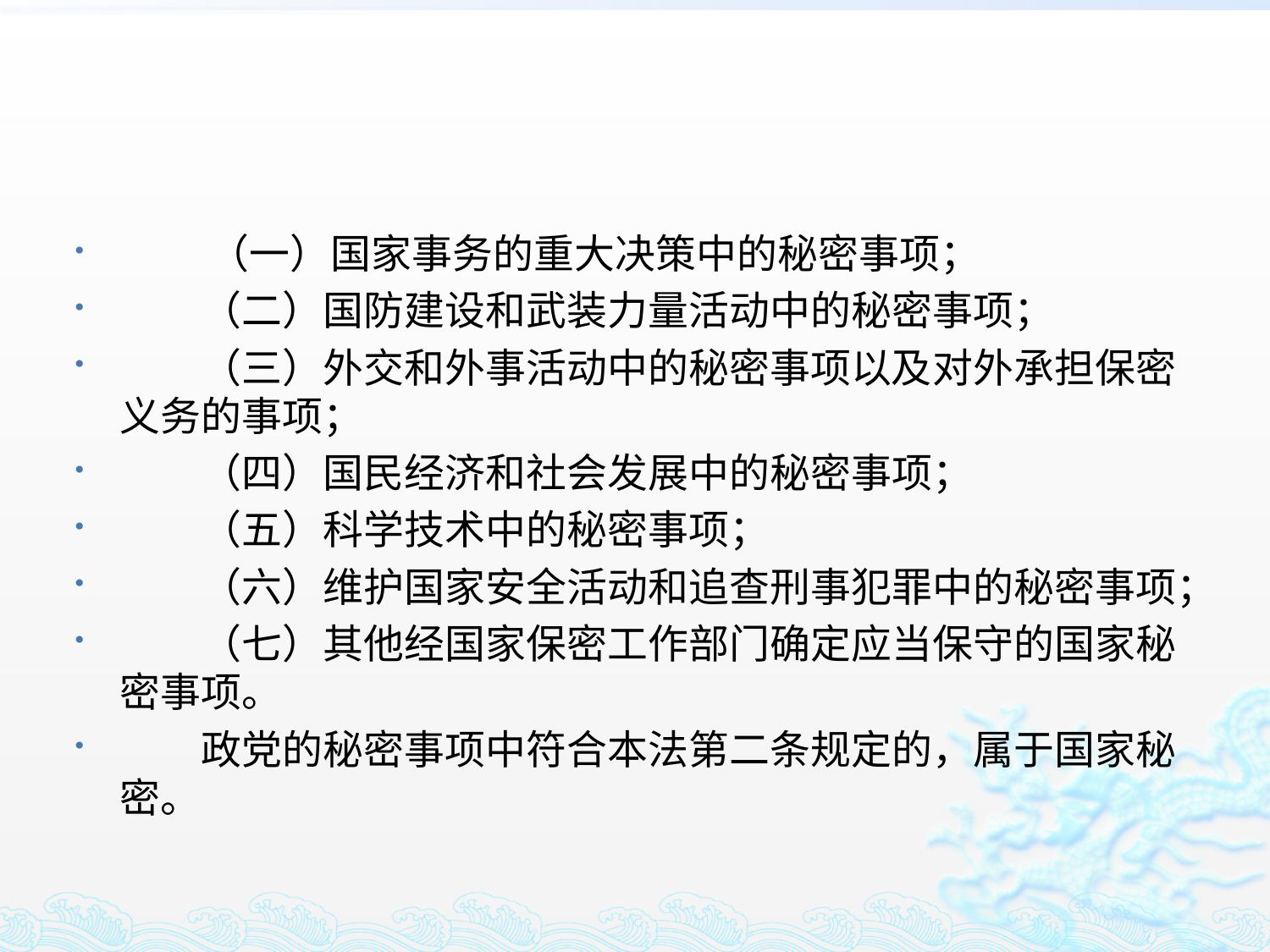

#
         （一）国家事务的重大决策中的秘密事项；
　　（二）国防建设和武装力量活动中的秘密事项；
　　（三）外交和外事活动中的秘密事项以及对外承担保密义务的事项；
　　（四）国民经济和社会发展中的秘密事项；
　　（五）科学技术中的秘密事项；
　　（六）维护国家安全活动和追查刑事犯罪中的秘密事项；
　　（七）其他经国家保密工作部门确定应当保守的国家秘密事项。
　　政党的秘密事项中符合本法第二条规定的，属于国家秘密。